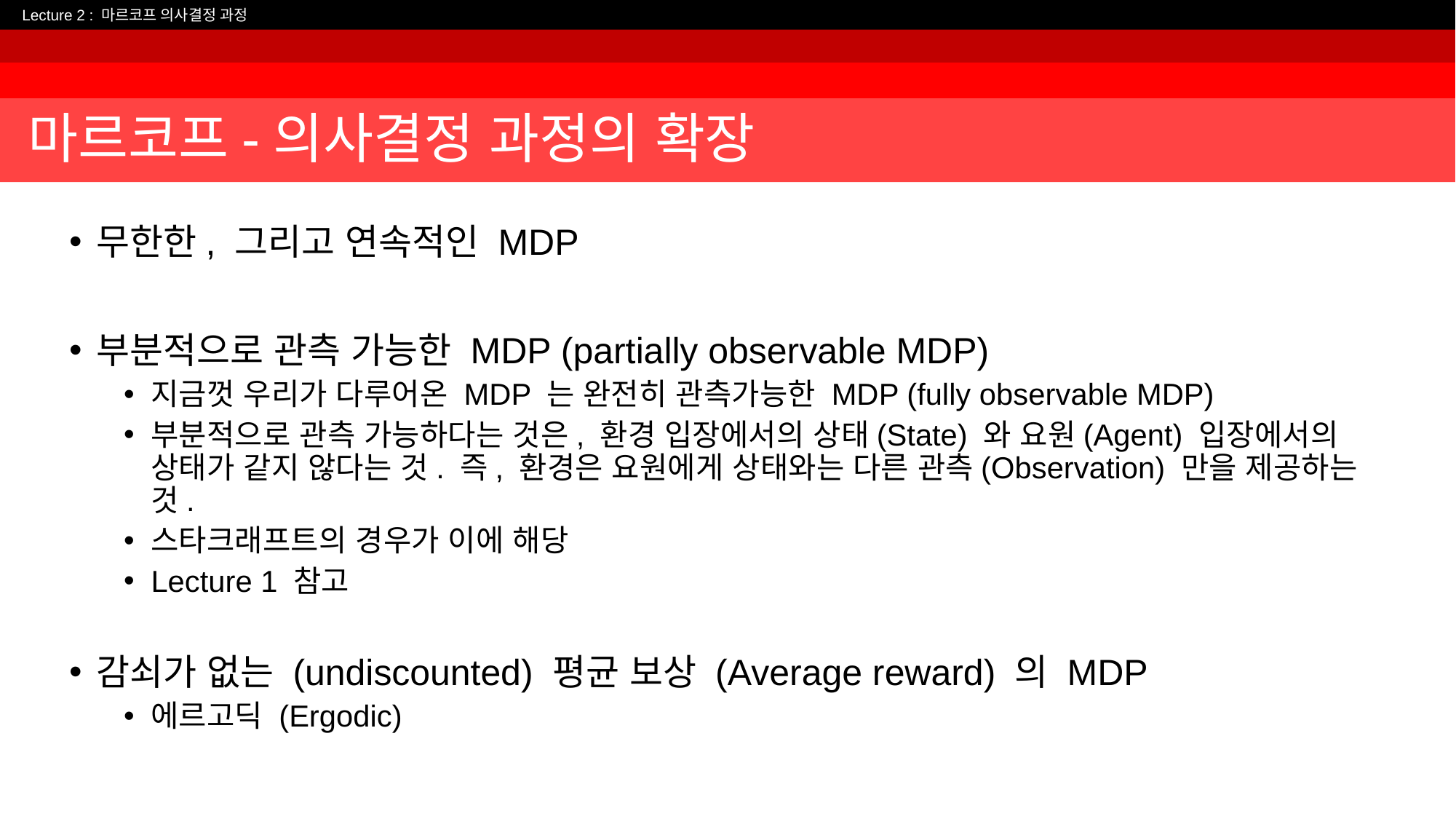

# 마르코프-의사결정 과정의 확장
무한한, 그리고 연속적인 MDP

부분적으로 관측 가능한 MDP (partially observable MDP)
지금껏 우리가 다루어온 MDP 는 완전히 관측가능한 MDP (fully observable MDP)
부분적으로 관측 가능하다는 것은, 환경 입장에서의 상태(State) 와 요원(Agent) 입장에서의 상태가 같지 않다는 것. 즉, 환경은 요원에게 상태와는 다른 관측(Observation) 만을 제공하는 것.
스타크래프트의 경우가 이에 해당
Lecture 1 참고

감쇠가 없는 (undiscounted) 평균 보상 (Average reward) 의 MDP
에르고딕 (Ergodic)